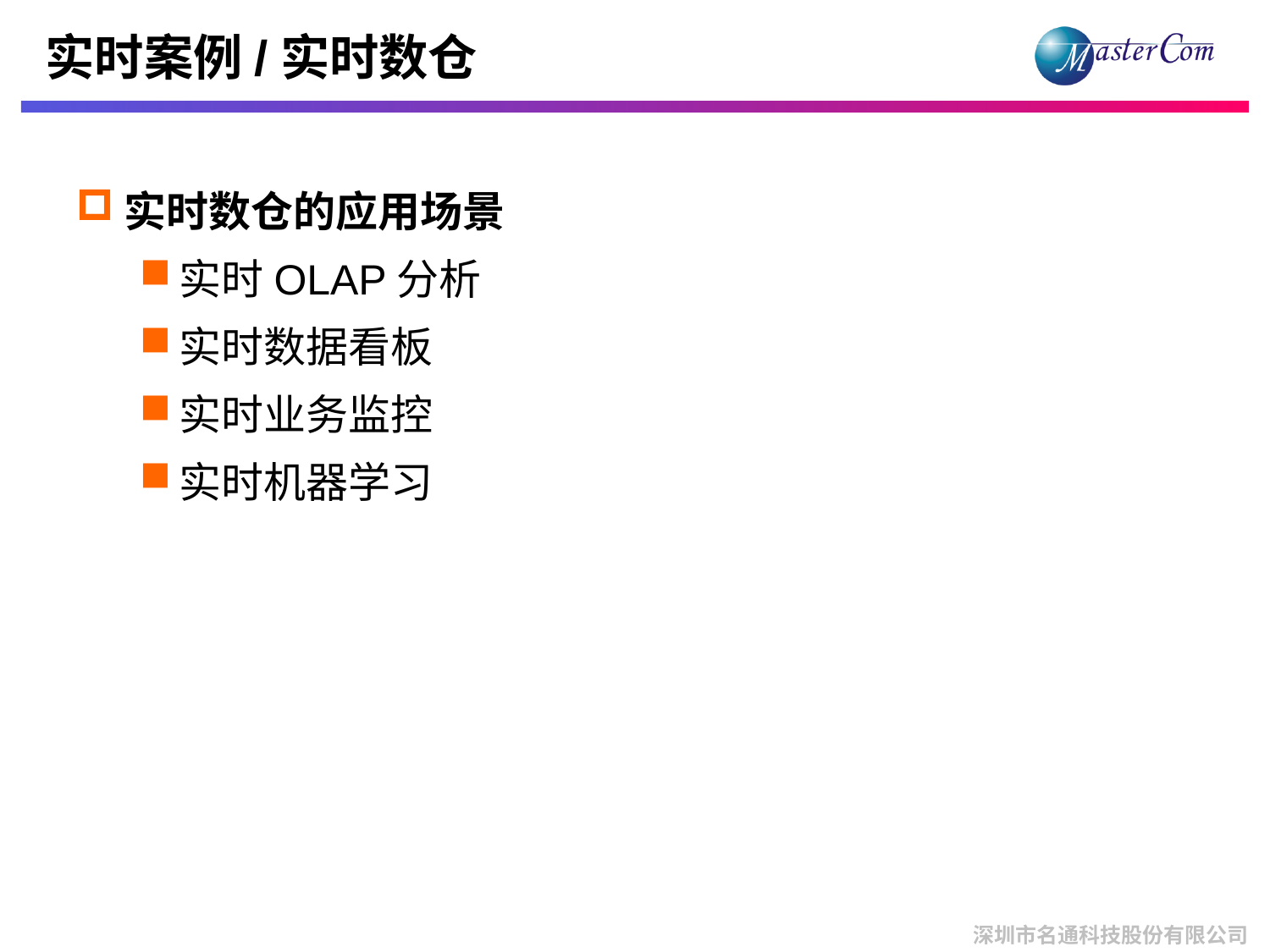

# 实时案例/实时数仓
实时数仓的应用场景
实时OLAP分析
实时数据看板
实时业务监控
实时机器学习